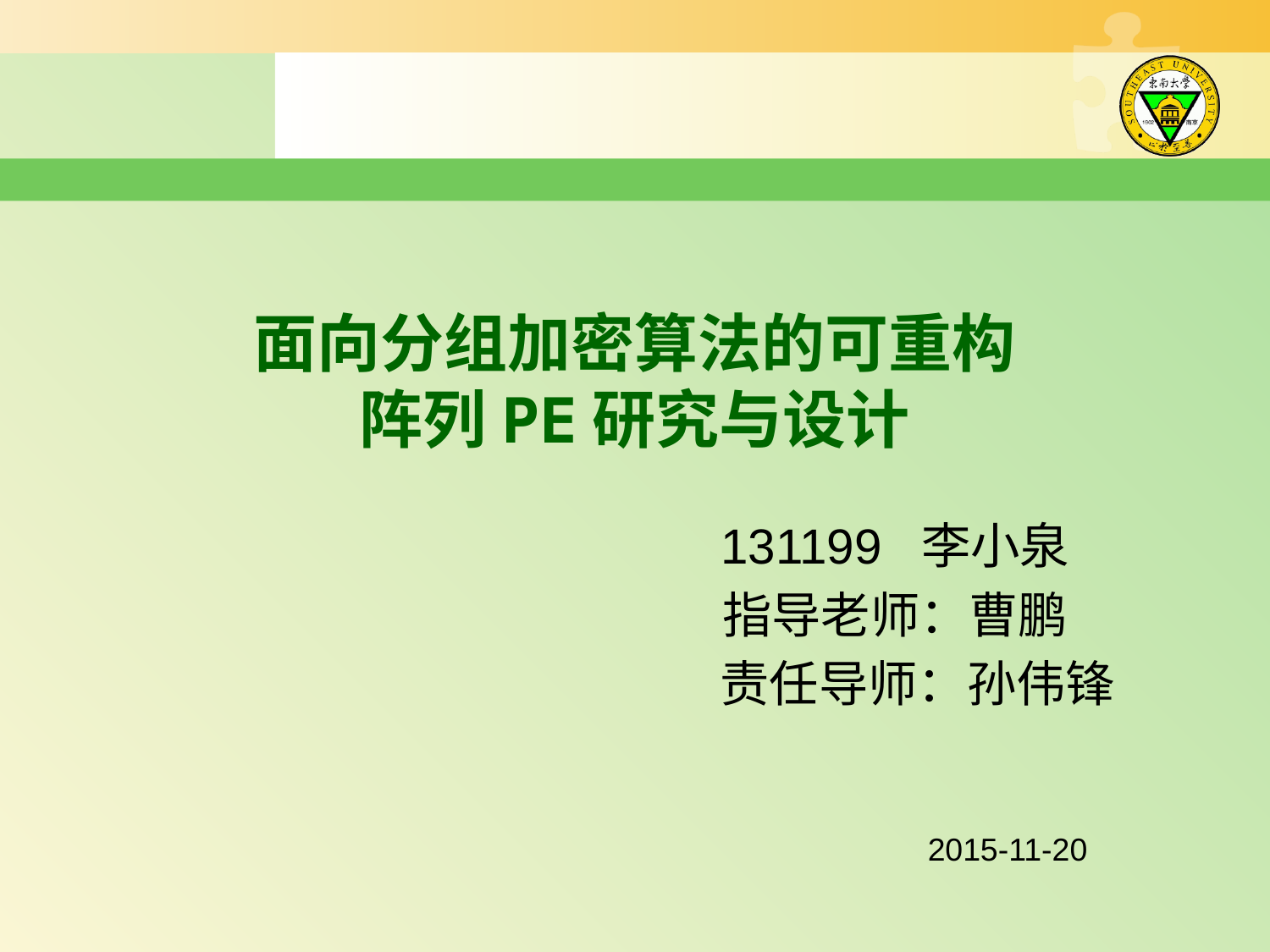

# 面向分组加密算法的可重构阵列PE研究与设计
131199  李小泉
指导老师：曹鹏
   责任导师：孙伟锋

2015-11-20